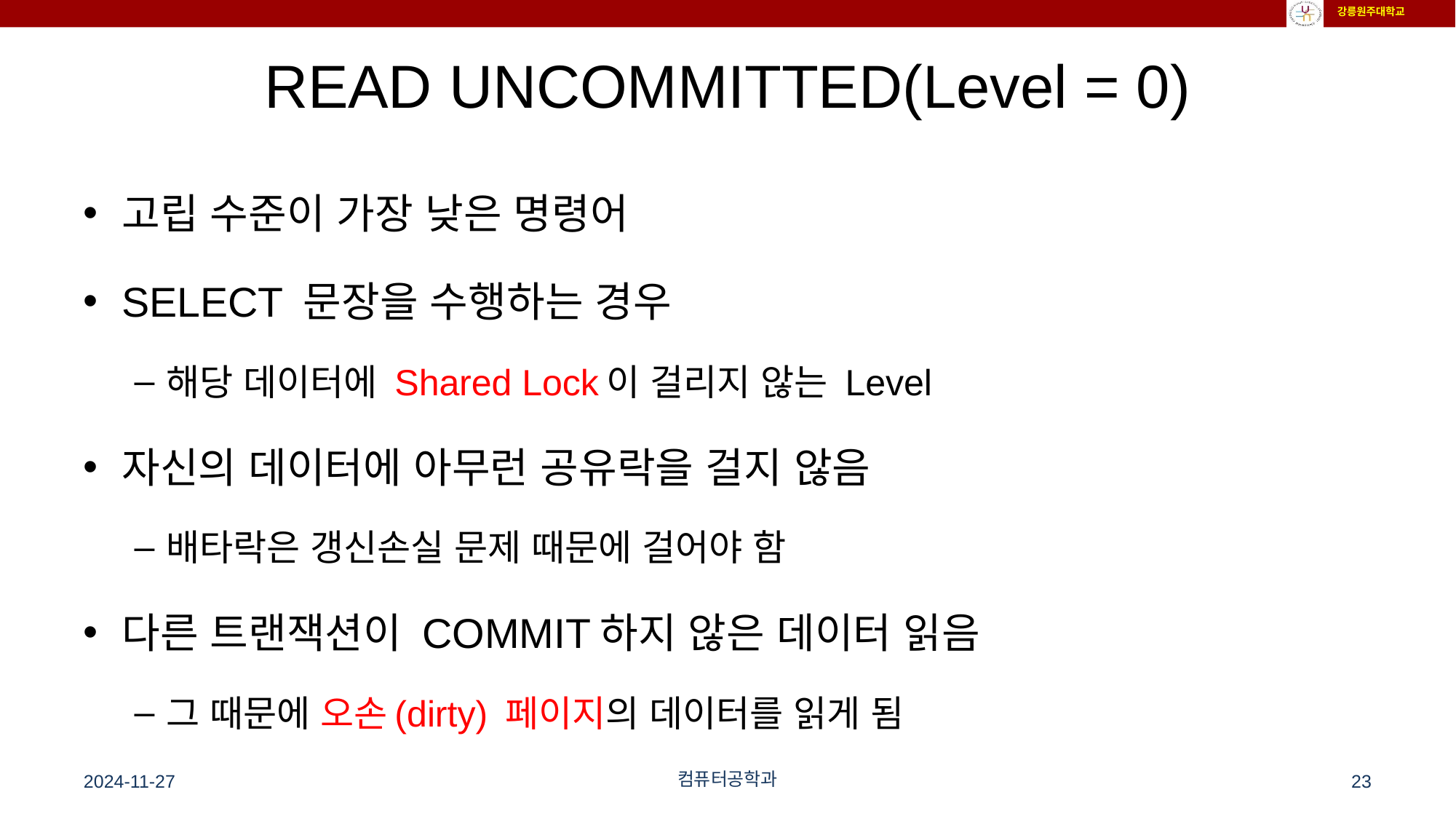

# READ UNCOMMITTED(Level = 0)
고립 수준이 가장 낮은 명령어
SELECT 문장을 수행하는 경우
해당 데이터에 Shared Lock이 걸리지 않는 Level
자신의 데이터에 아무런 공유락을 걸지 않음
배타락은 갱신손실 문제 때문에 걸어야 함
다른 트랜잭션이 COMMIT하지 않은 데이터 읽음
그 때문에 오손(dirty) 페이지의 데이터를 읽게 됨
2024-11-27
컴퓨터공학과
23